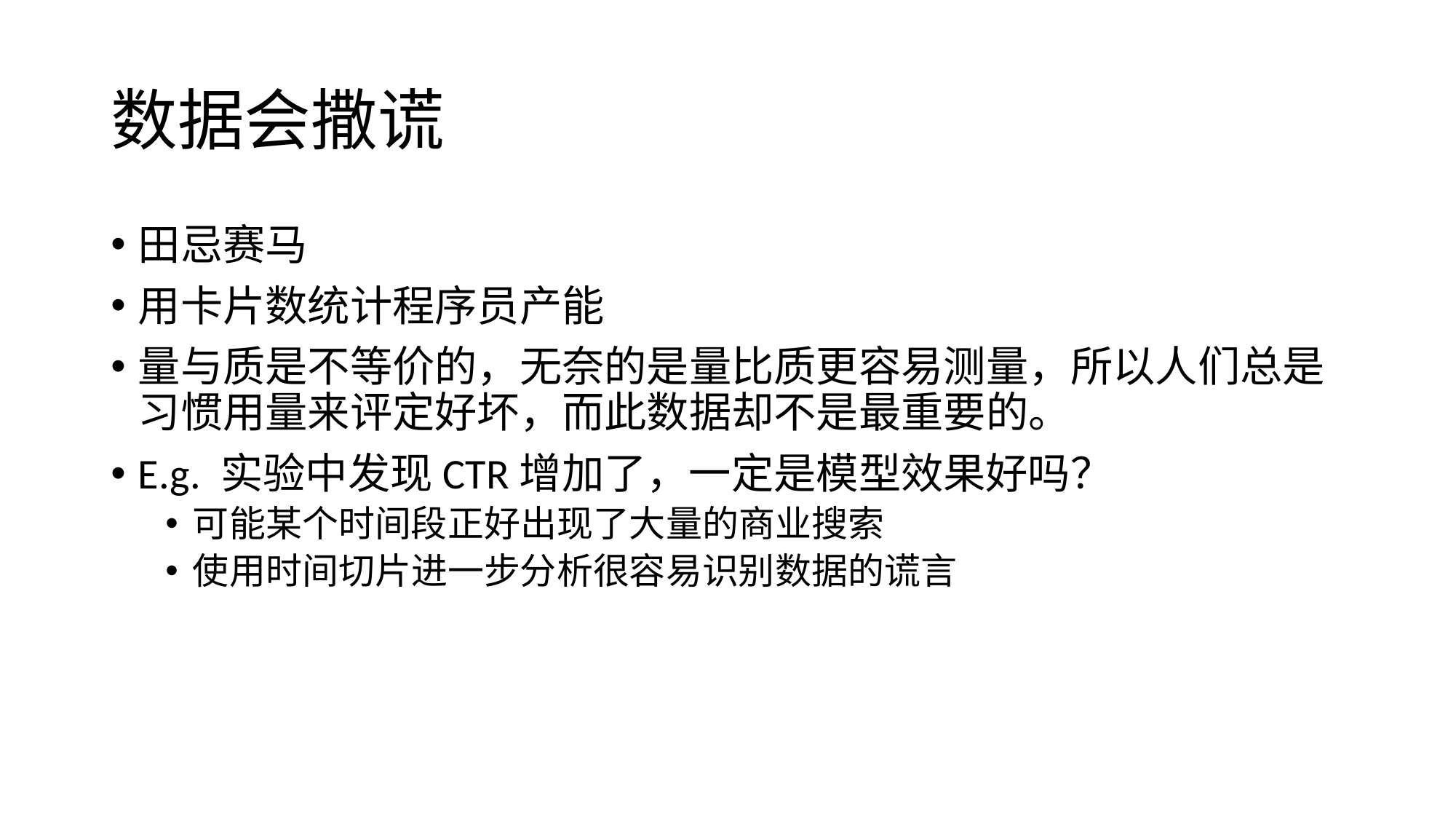

# 数据会撒谎
田忌赛马
用卡片数统计程序员产能
量与质是不等价的，无奈的是量比质更容易测量，所以人们总是习惯用量来评定好坏，而此数据却不是最重要的。
E.g. 实验中发现CTR增加了，一定是模型效果好吗？
可能某个时间段正好出现了大量的商业搜索
使用时间切片进一步分析很容易识别数据的谎言